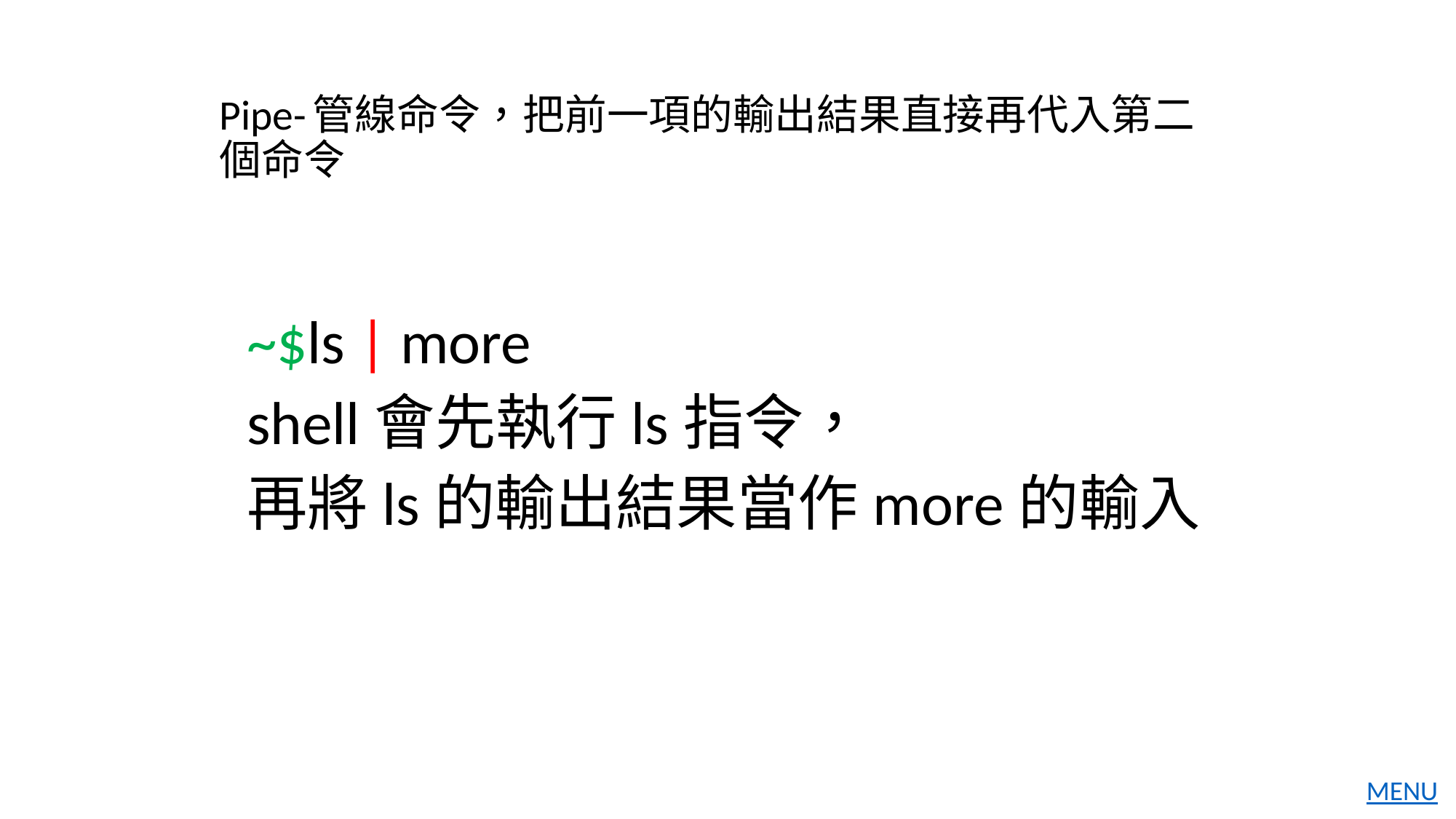

Pipe-管線命令，把前一項的輸出結果直接再代入第二個命令
~$ls | more
shell會先執行ls指令，
再將ls的輸出結果當作more的輸入